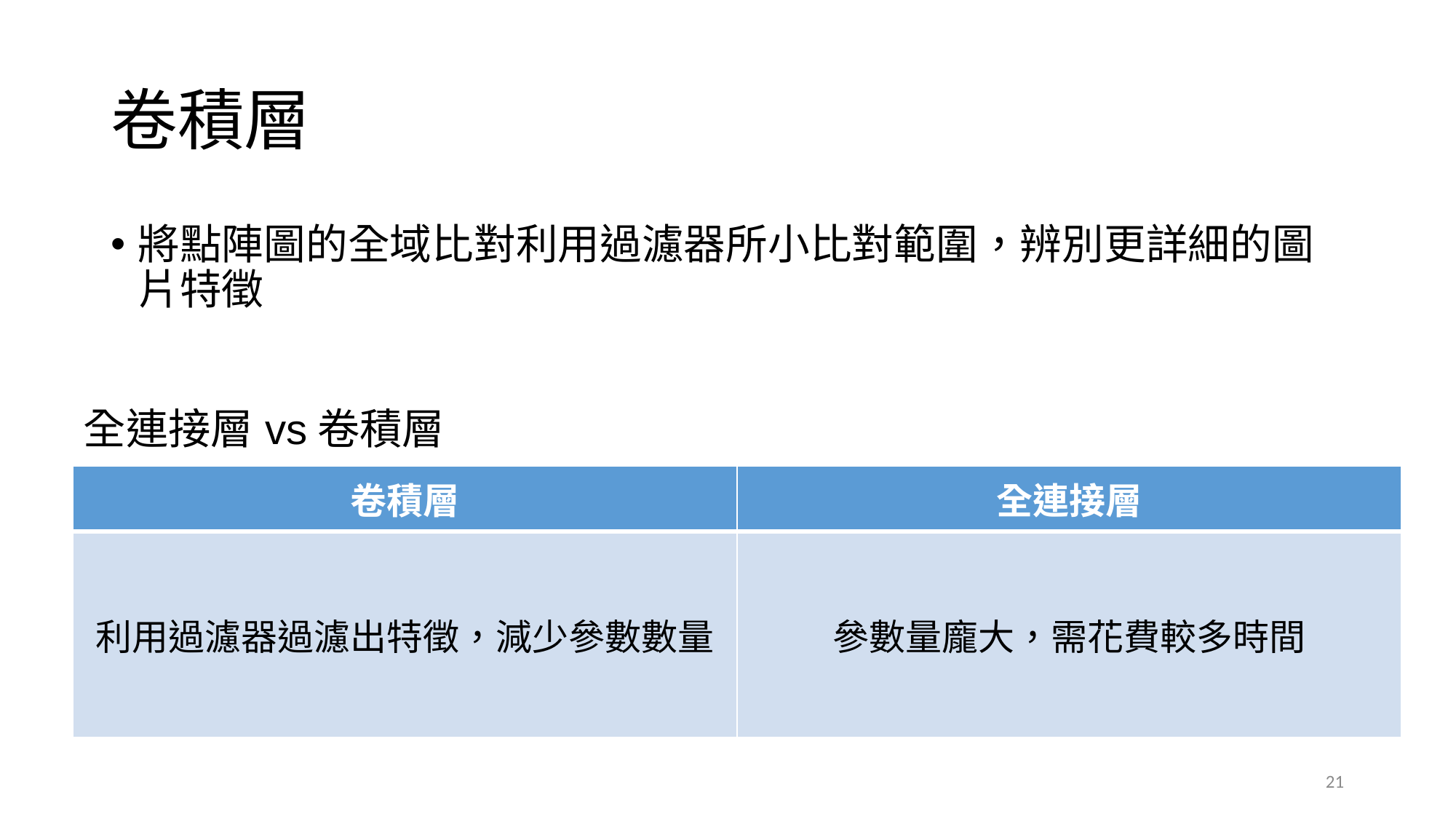

# 卷積層
將點陣圖的全域比對利用過濾器所小比對範圍，辨別更詳細的圖片特徵
全連接層vs卷積層
| 卷積層 | 全連接層 |
| --- | --- |
| 利用過濾器過濾出特徵，減少參數數量 | 參數量龐大，需花費較多時間 |
21